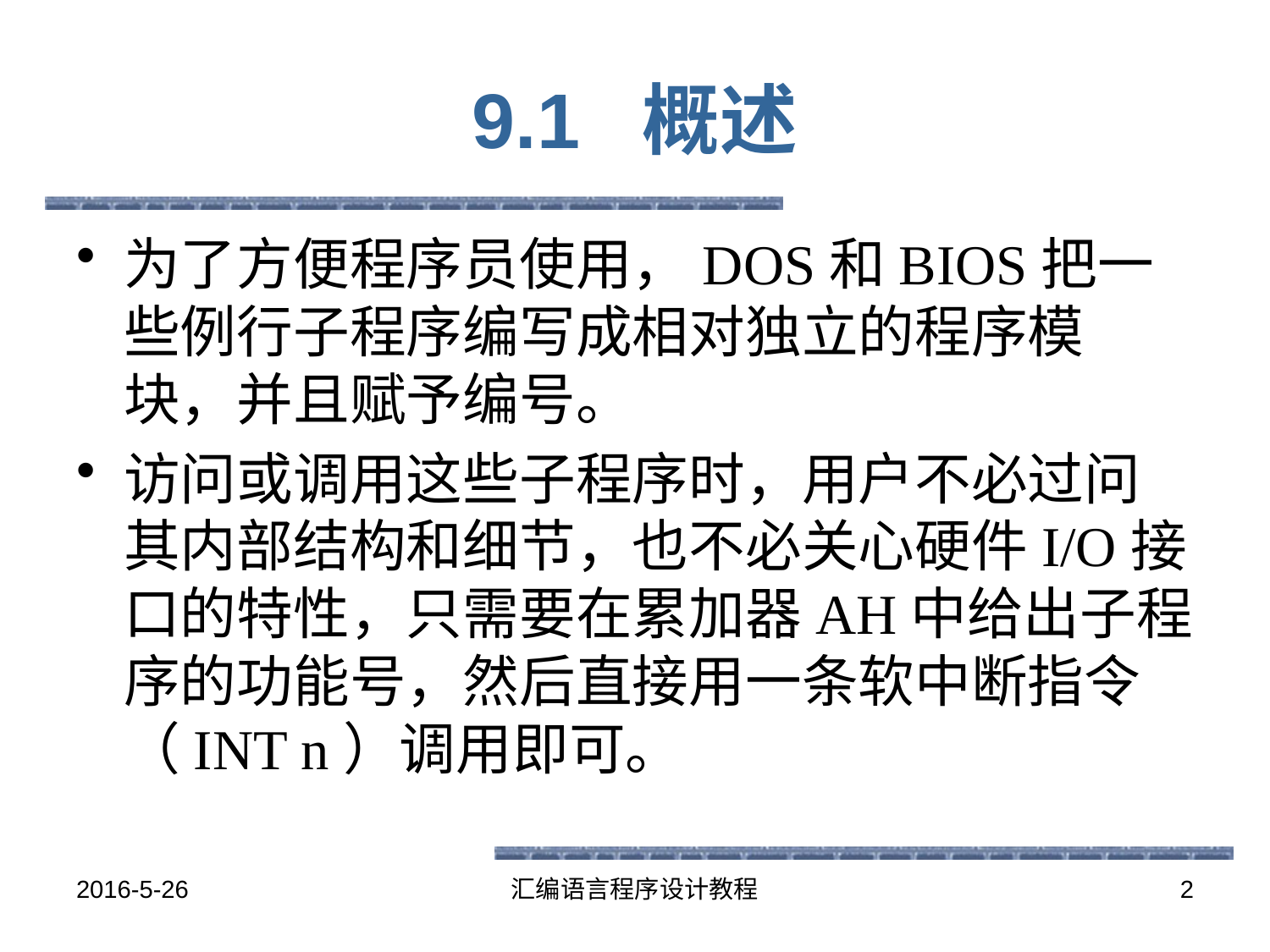

# 9.1  概述
为了方便程序员使用，DOS和BIOS把一些例行子程序编写成相对独立的程序模块，并且赋予编号。
访问或调用这些子程序时，用户不必过问其内部结构和细节，也不必关心硬件I/O接口的特性，只需要在累加器AH中给出子程序的功能号，然后直接用一条软中断指令（INT n）调用即可。
2016-5-26
汇编语言程序设计教程
2